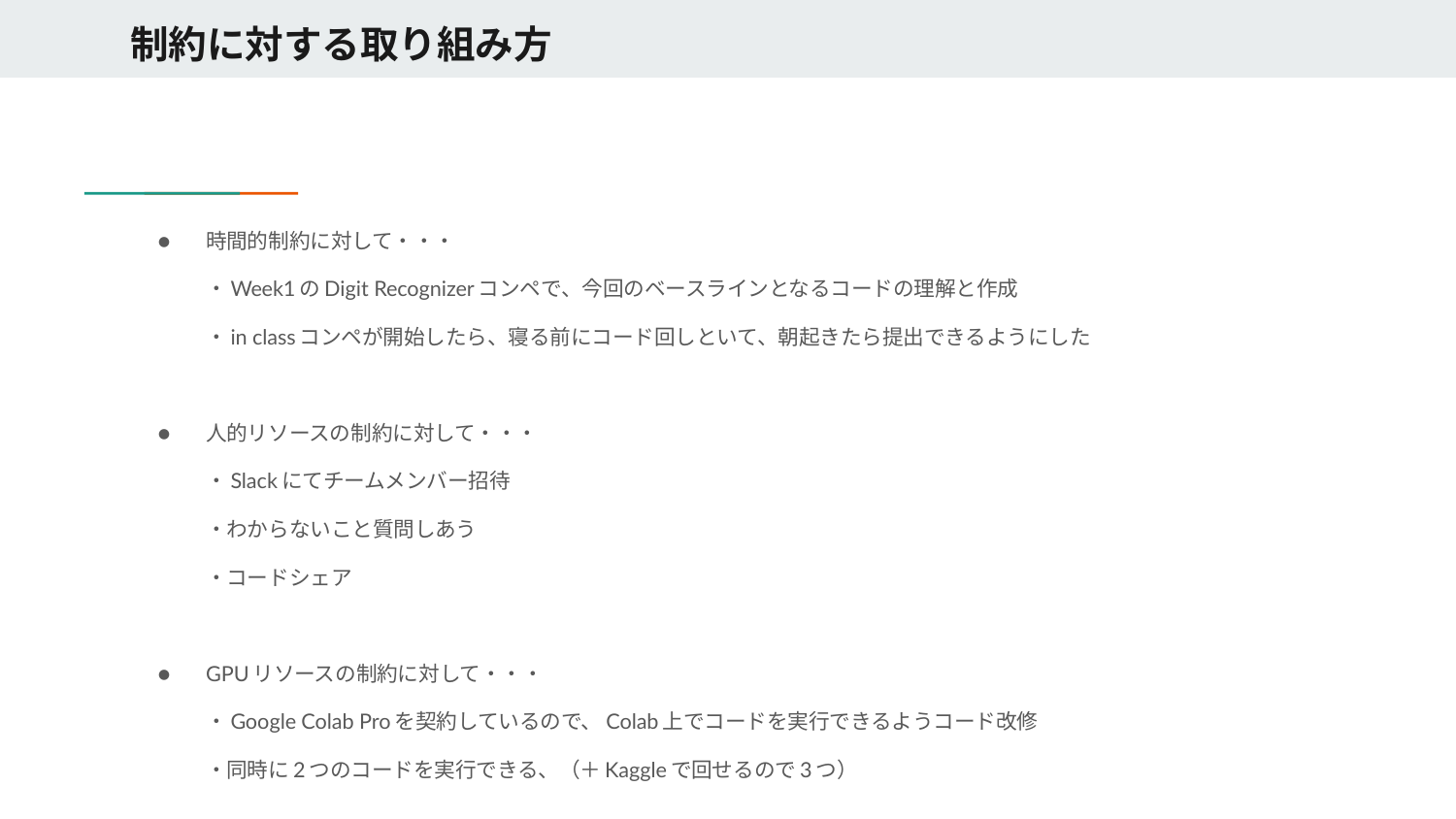

# 制約に対する取り組み方
時間的制約に対して・・・
・Week1のDigit Recognizerコンペで、今回のベースラインとなるコードの理解と作成
・in classコンペが開始したら、寝る前にコード回しといて、朝起きたら提出できるようにした

人的リソースの制約に対して・・・
・Slackにてチームメンバー招待
・わからないこと質問しあう
・コードシェア

GPUリソースの制約に対して・・・
・Google Colab Proを契約しているので、Colab上でコードを実行できるようコード改修
・同時に2つのコードを実行できる、（＋Kaggleで回せるので3つ）